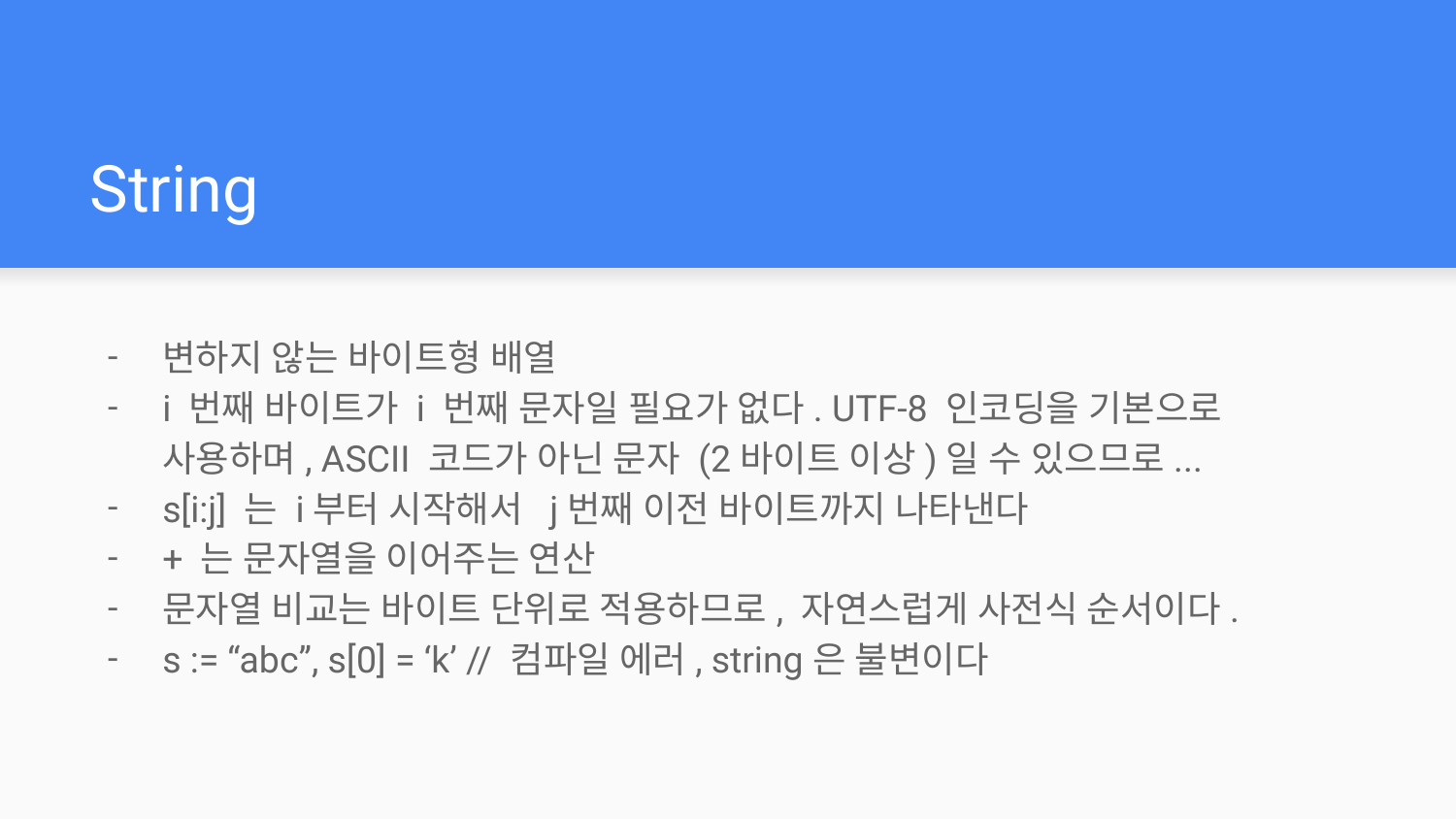

# String
변하지 않는 바이트형 배열
i 번째 바이트가 i 번째 문자일 필요가 없다. UTF-8 인코딩을 기본으로 사용하며, ASCII 코드가 아닌 문자 (2바이트 이상)일 수 있으므로...
s[i:j] 는 i부터 시작해서  j번째 이전 바이트까지 나타낸다
+ 는 문자열을 이어주는 연산
문자열 비교는 바이트 단위로 적용하므로, 자연스럽게 사전식 순서이다.
s := “abc”, s[0] = ‘k’ // 컴파일 에러, string은 불변이다